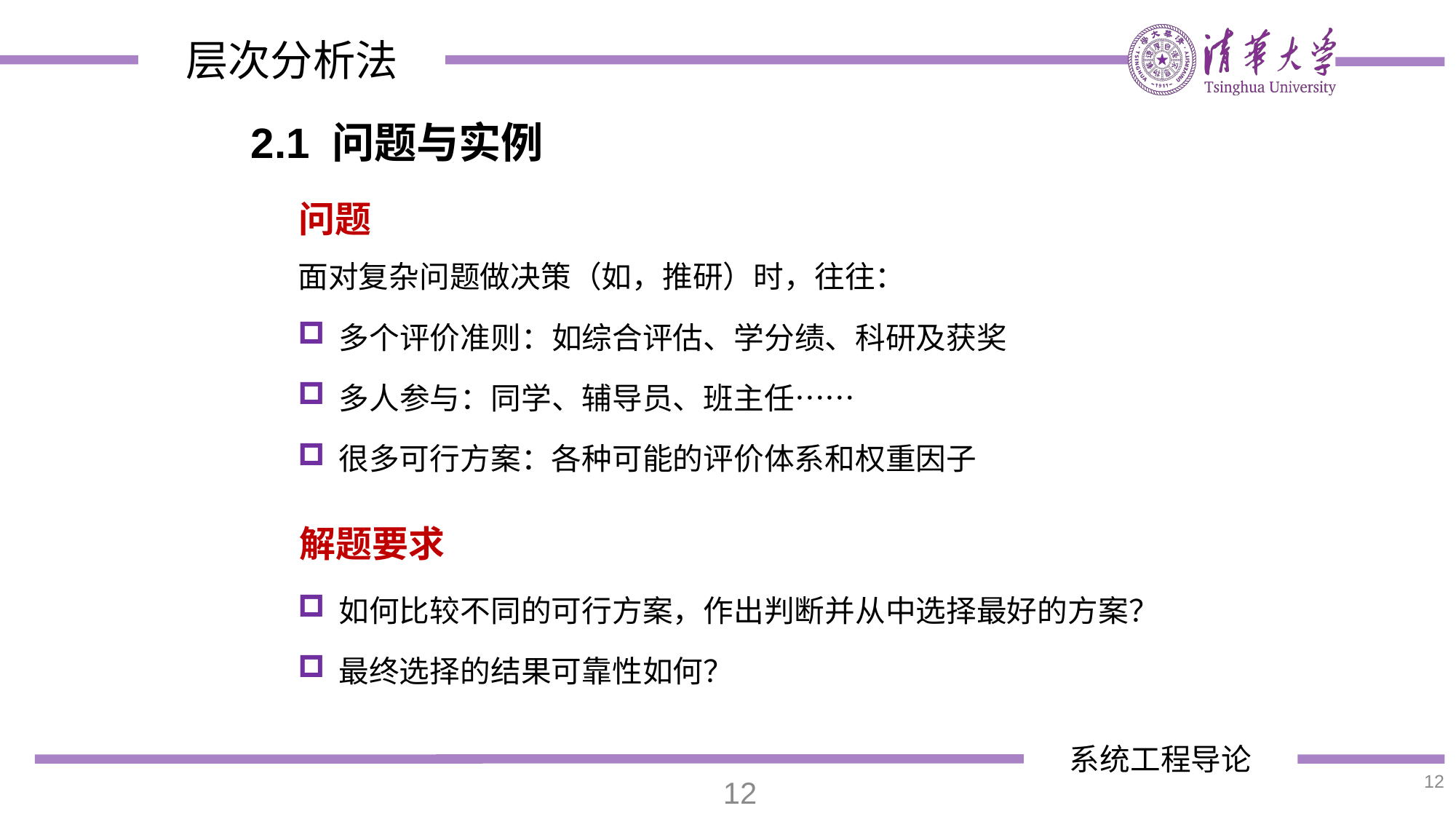

2.1 问题与实例
问题
面对复杂问题做决策（如，推研）时，往往：
多个评价准则：如综合评估、学分绩、科研及获奖
多人参与：同学、辅导员、班主任……
很多可行方案：各种可能的评价体系和权重因子
解题要求
如何比较不同的可行方案，作出判断并从中选择最好的方案？
最终选择的结果可靠性如何？
12